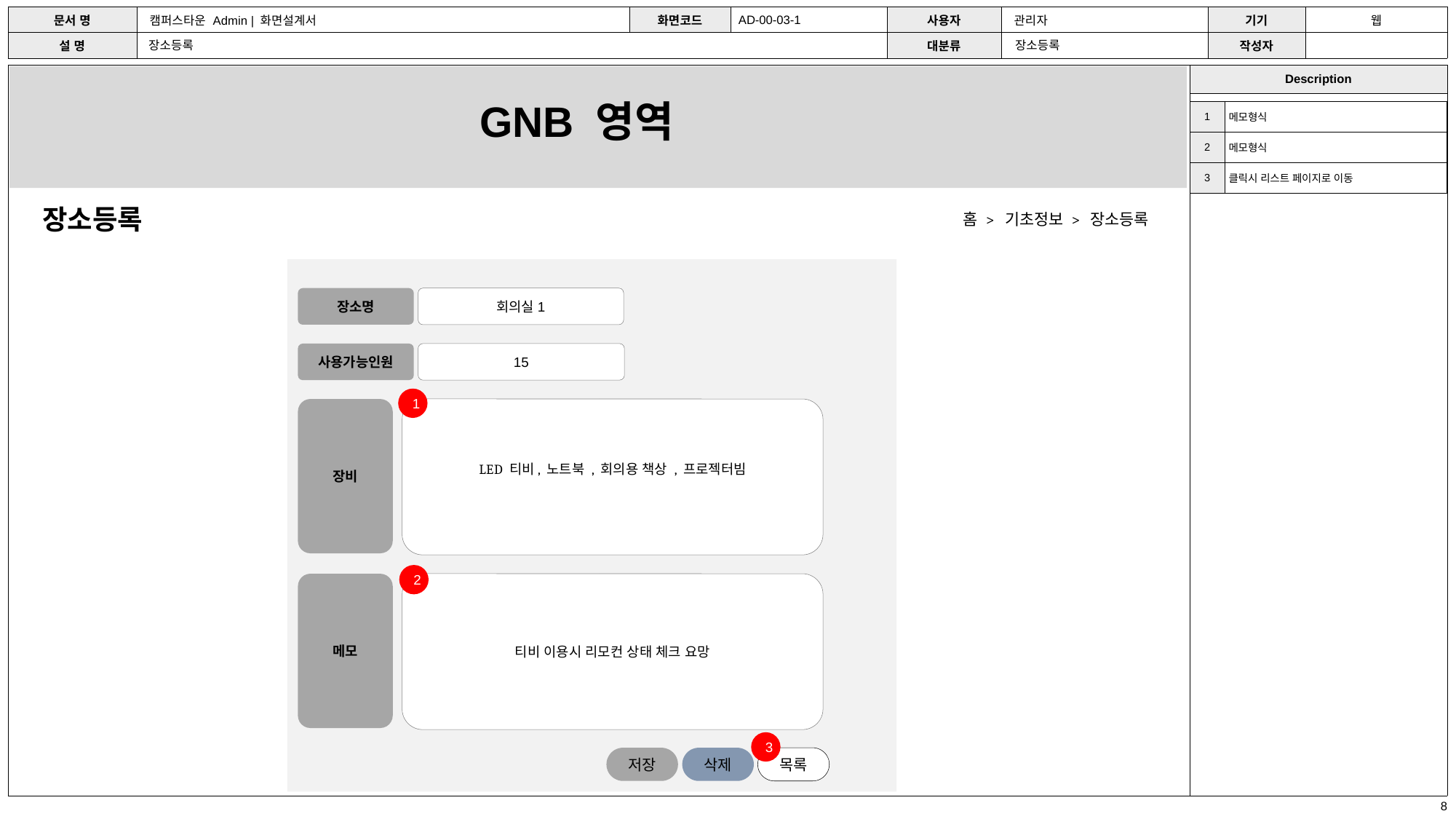

AD-00-03-1
장소등록
장소등록

GNB 영역
| 1 | 메모형식 |
| --- | --- |
| 2 | 메모형식 |
| 3 | 클릭시 리스트 페이지로 이동 |
장소등록
홈 >  기초정보 >  장소등록

장소명
회의실1
사용가능인원
15
LED 티비, 노트북 , 회의용 책상 , 프로젝터빔

장비
티비 이용시 리모컨 상태 체크 요망
메모
삭제
저장
목록
1
2
3